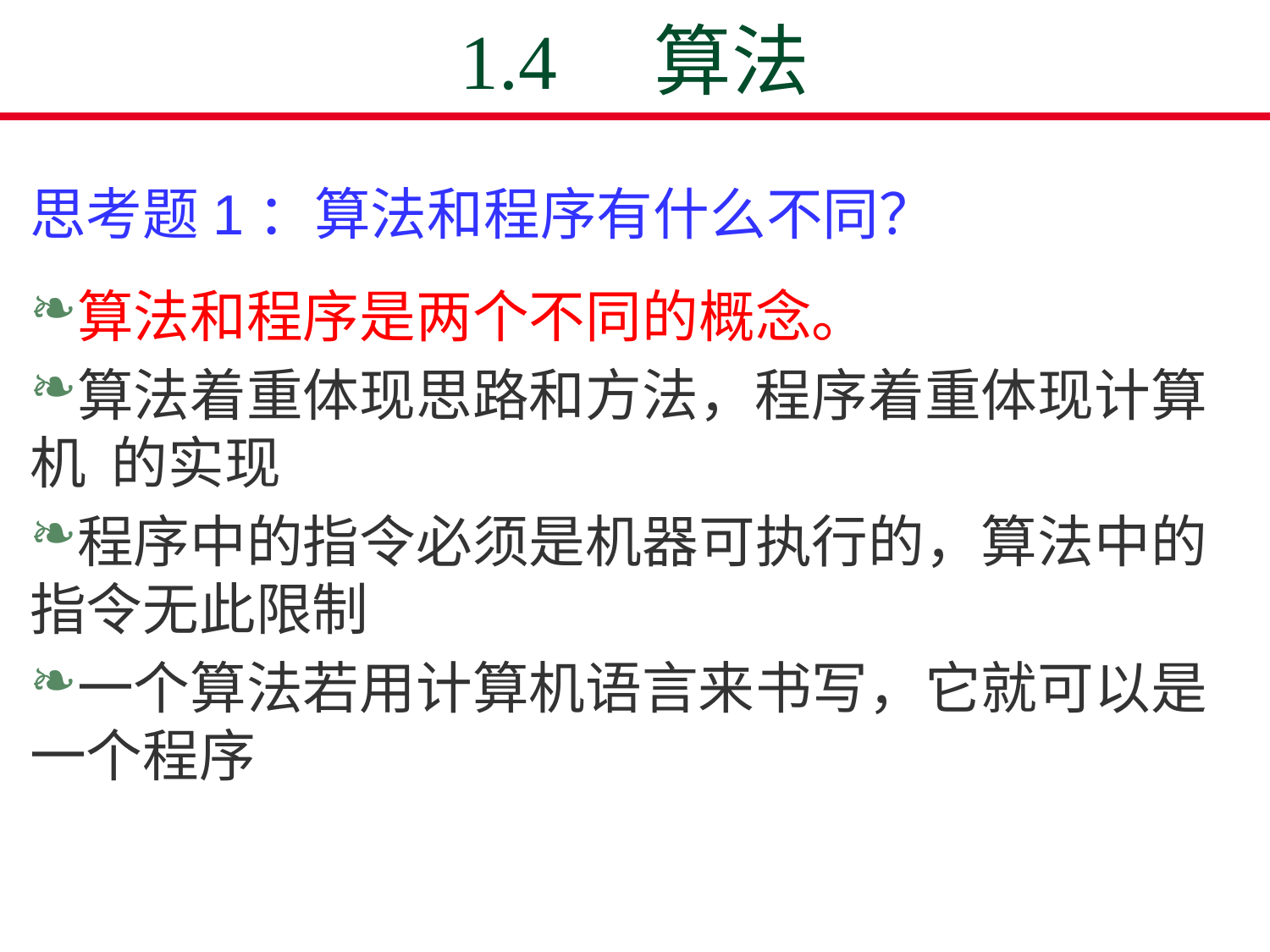

# 1.4　算法

思考题1：算法和程序有什么不同？
算法和程序是两个不同的概念。
算法着重体现思路和方法，程序着重体现计算机  的实现
程序中的指令必须是机器可执行的，算法中的指令无此限制
一个算法若用计算机语言来书写，它就可以是一个程序